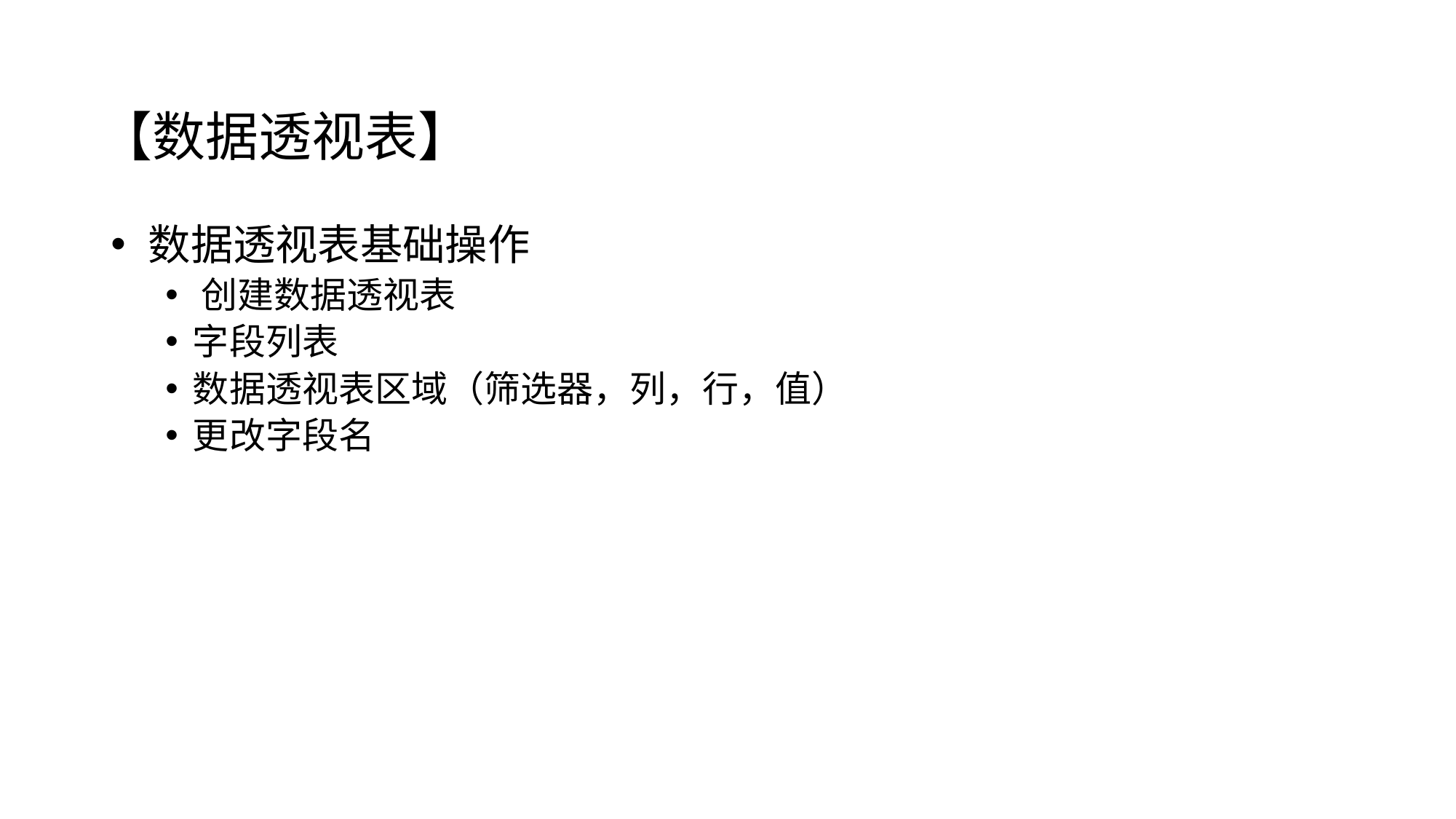

# 【数据透视表】
‌数据透视表基础操作
‌创建数据透视表‌
字段列表
数据透视表区域（筛选器，列，行，值）
更改字段名